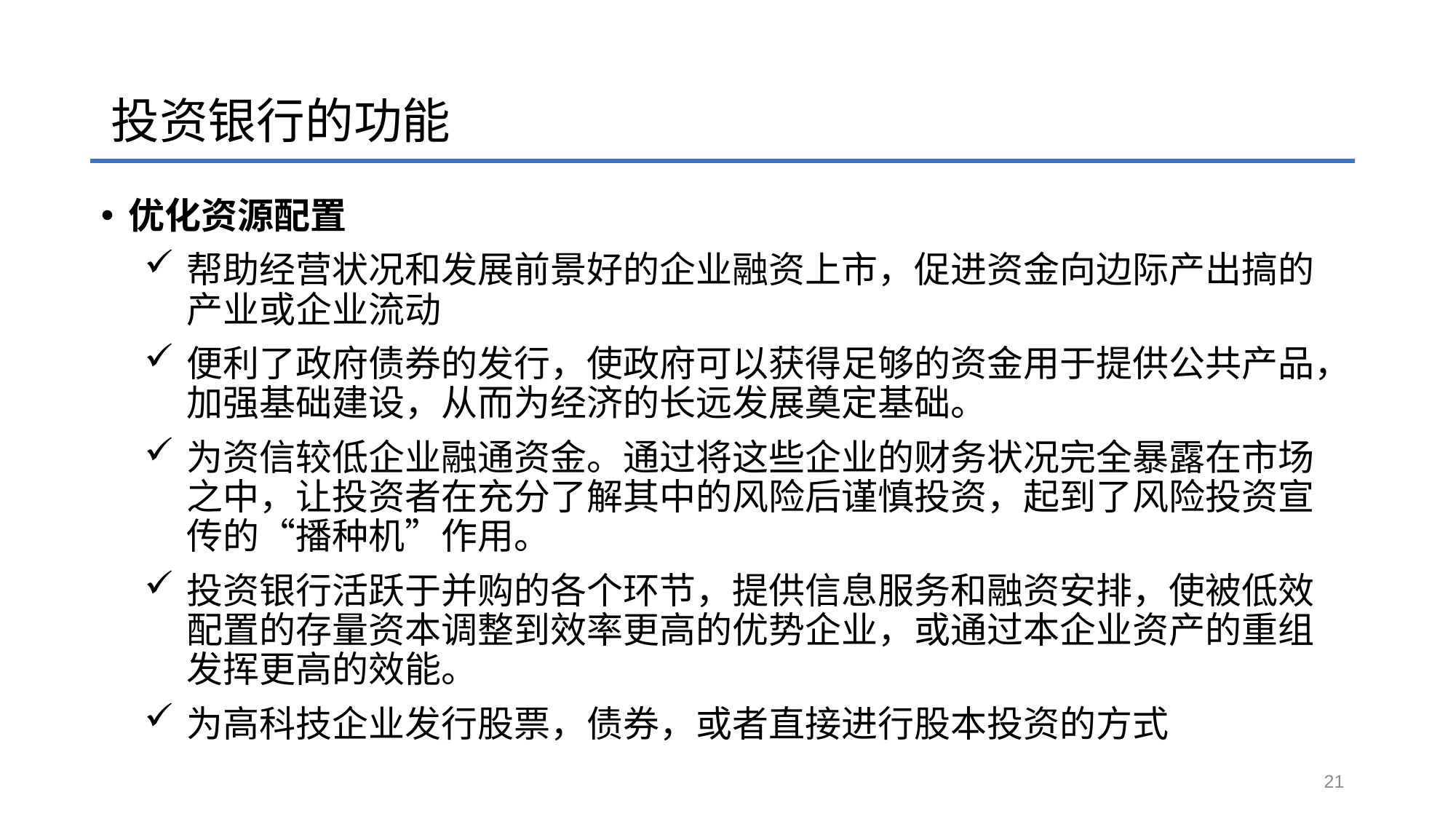

# 投资银行的功能
优化资源配置
帮助经营状况和发展前景好的企业融资上市，促进资金向边际产出搞的产业或企业流动
便利了政府债券的发行，使政府可以获得足够的资金用于提供公共产品，加强基础建设，从而为经济的长远发展奠定基础。
为资信较低企业融通资金。通过将这些企业的财务状况完全暴露在市场之中，让投资者在充分了解其中的风险后谨慎投资，起到了风险投资宣传的“播种机”作用。
投资银行活跃于并购的各个环节，提供信息服务和融资安排，使被低效配置的存量资本调整到效率更高的优势企业，或通过本企业资产的重组发挥更高的效能。
为高科技企业发行股票，债券，或者直接进行股本投资的方式
21